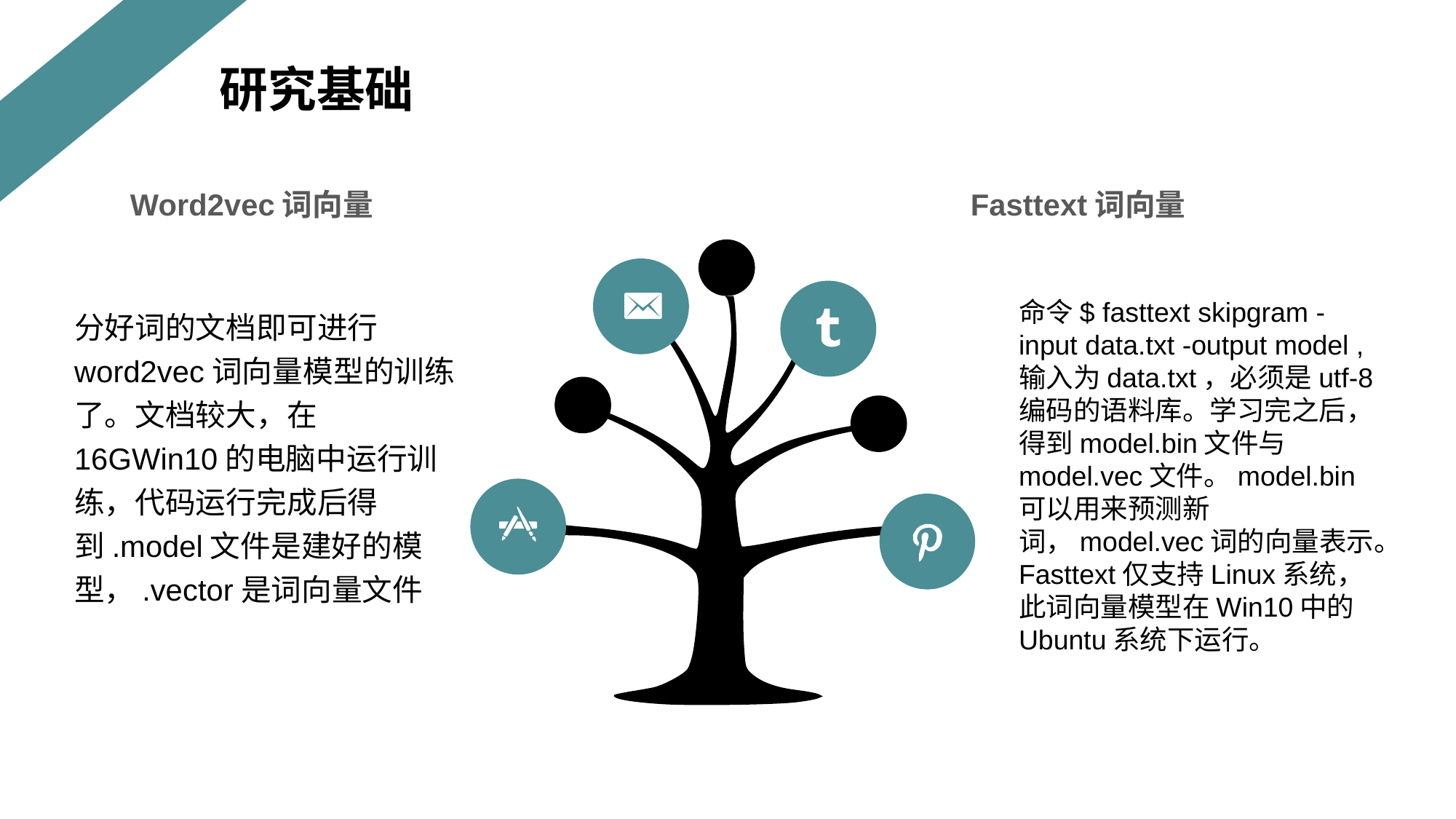

研究基础
Word2vec词向量
Fasttext词向量

命令$ fasttext skipgram -input data.txt -output model , 输入为data.txt，必须是utf-8编码的语料库。学习完之后，得到model.bin文件与 model.vec文件。model.bin可以用来预测新词，model.vec词的向量表示。Fasttext仅支持Linux系统，此词向量模型在Win10中的Ubuntu系统下运行。

分好词的文档即可进行word2vec词向量模型的训练了。文档较大，在16GWin10的电脑中运行训练，代码运行完成后得到.model文件是建好的模型，.vector是词向量文件